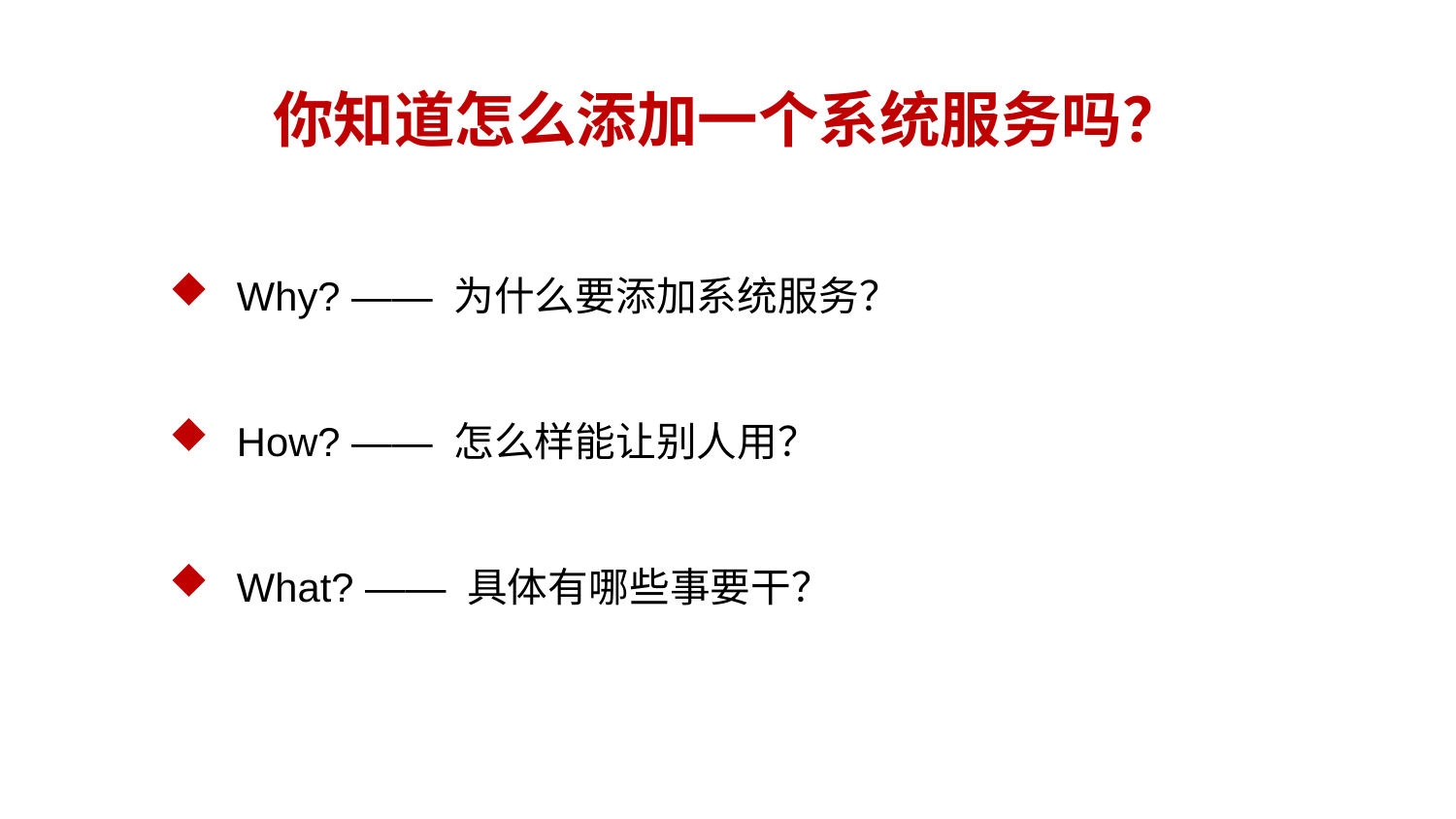

# 你知道怎么添加一个系统服务吗？
  Why? —— 为什么要添加系统服务？

  How? —— 怎么样能让别人用？

  What? —— 具体有哪些事要干？